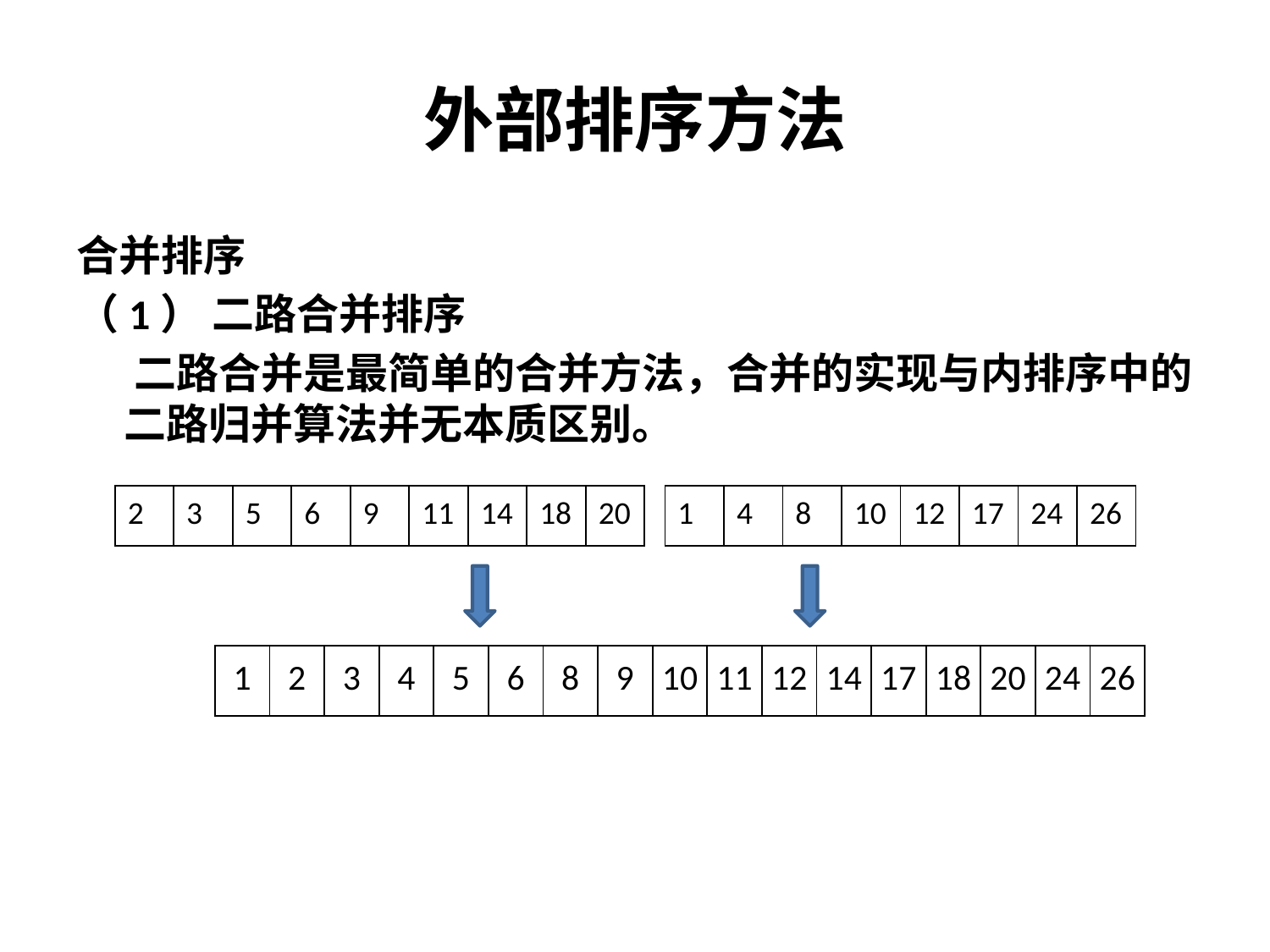

# 外部排序方法
合并排序
（1） 二路合并排序
     二路合并是最简单的合并方法，合并的实现与内排序中的二路归并算法并无本质区别。
| 2 | 3 | 5 | 6 | 9 | 11 | 14 | 18 | 20 |
| --- | --- | --- | --- | --- | --- | --- | --- | --- |
| 1 | 4 | 8 | 10 | 12 | 17 | 24 | 26 |
| --- | --- | --- | --- | --- | --- | --- | --- |

| 1 | 2 | 3 | 4 | 5 | 6 | 8 | 9 | 10 | 11 | 12 | 14 | 17 | 18 | 20 | 24 | 26 |
| --- | --- | --- | --- | --- | --- | --- | --- | --- | --- | --- | --- | --- | --- | --- | --- | --- |